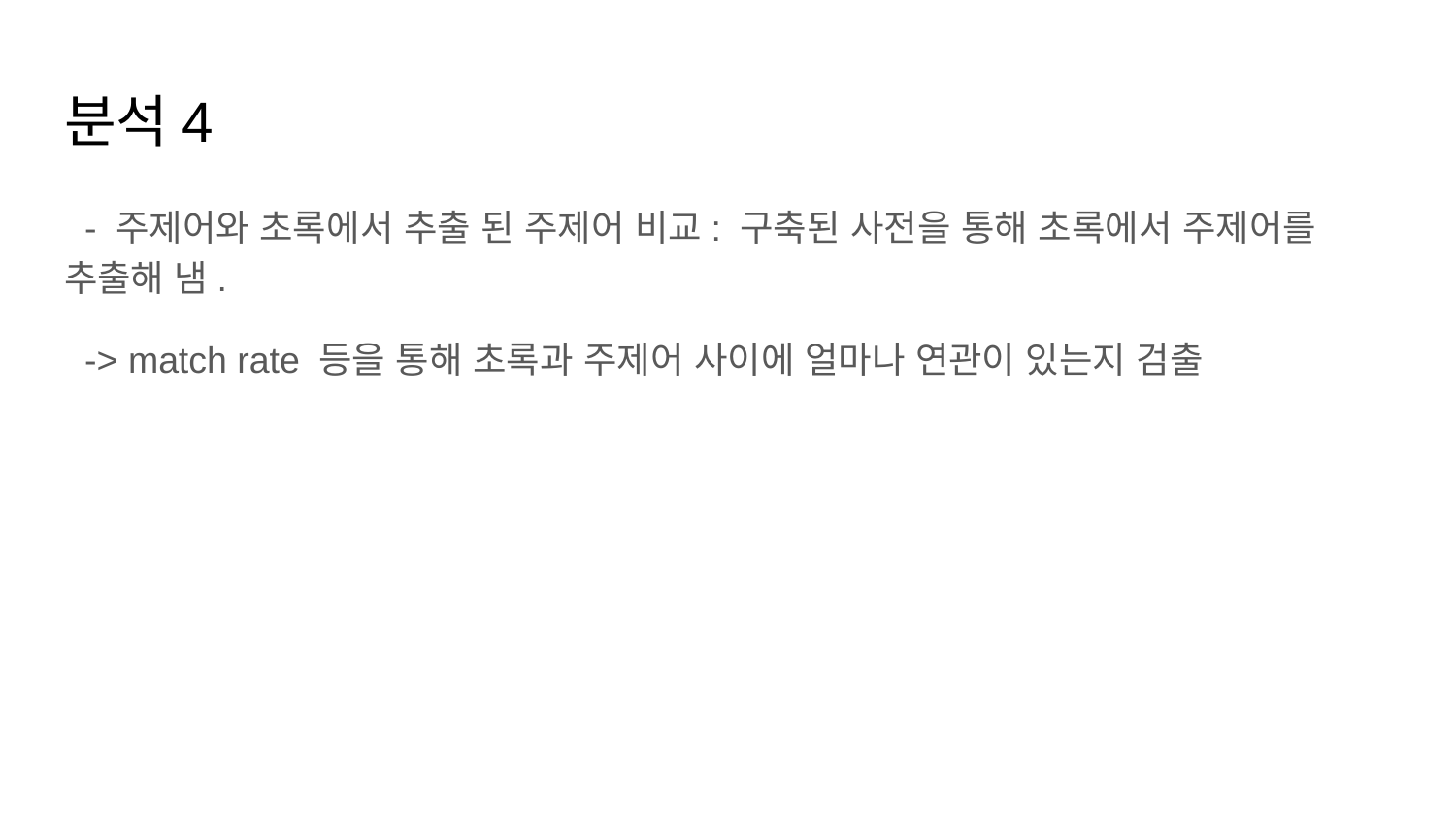

# 분석4
  - 주제어와 초록에서 추출 된 주제어 비교: 구축된 사전을 통해 초록에서 주제어를 추출해 냄.
  -> match rate 등을 통해 초록과 주제어 사이에 얼마나 연관이 있는지 검출